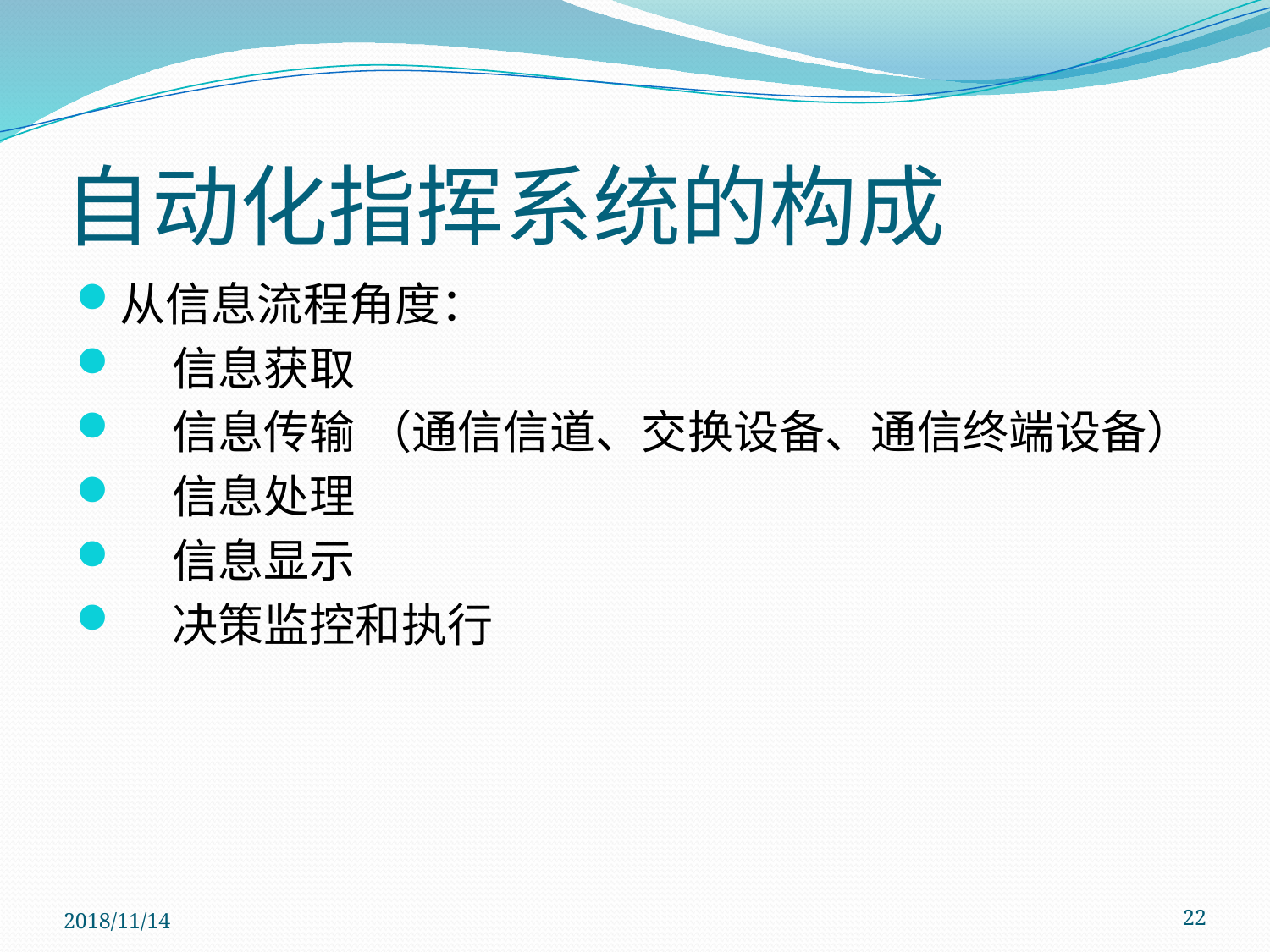

# 自动化指挥系统的构成
从信息流程角度：
    信息获取
    信息传输 （通信信道、交换设备、通信终端设备）
    信息处理
    信息显示
    决策监控和执行
2018/11/14
22